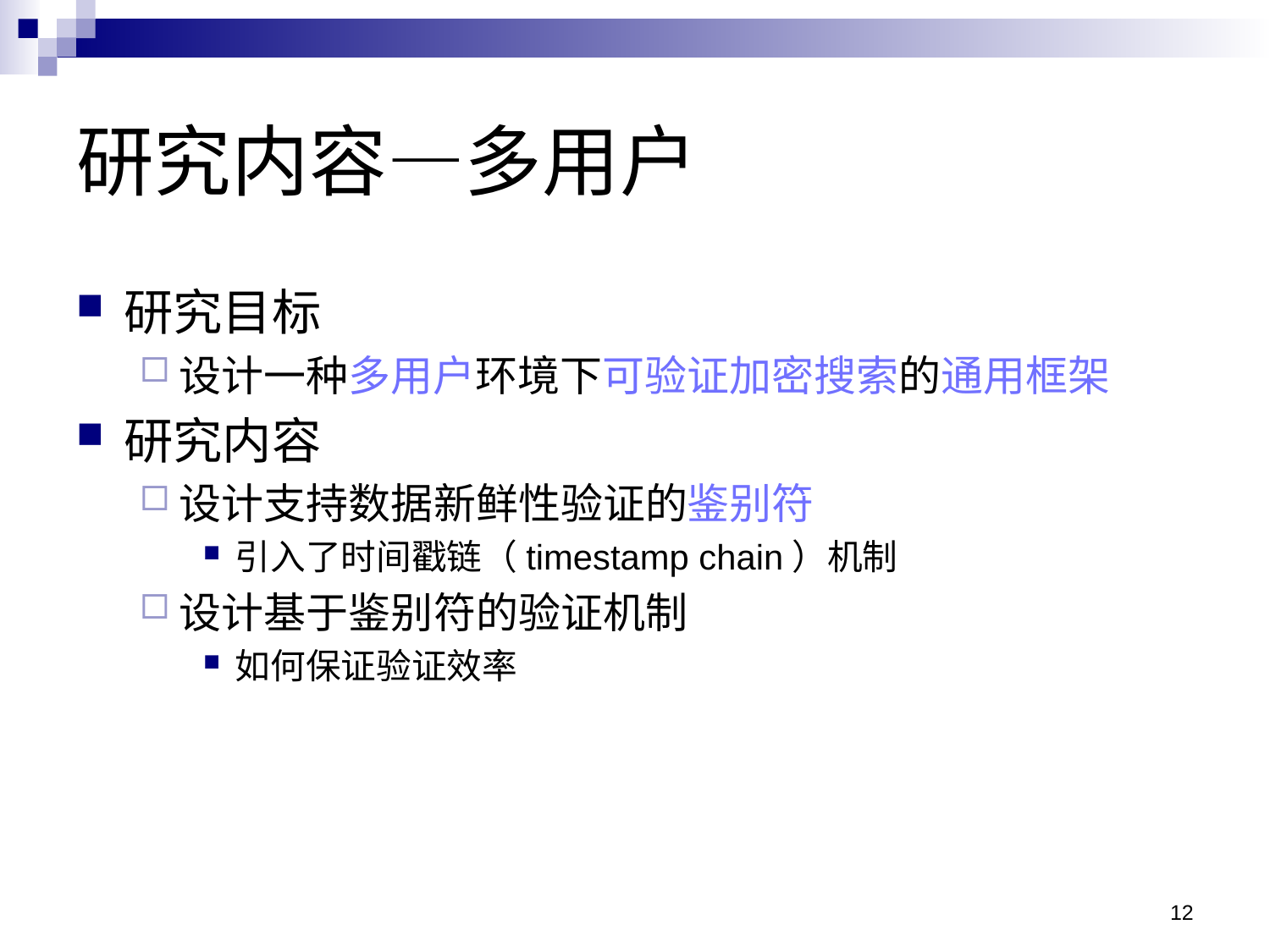

# 研究内容—多用户
研究目标
设计一种多用户环境下可验证加密搜索的通用框架
研究内容
设计支持数据新鲜性验证的鉴别符
引入了时间戳链（timestamp chain）机制
设计基于鉴别符的验证机制
如何保证验证效率
12